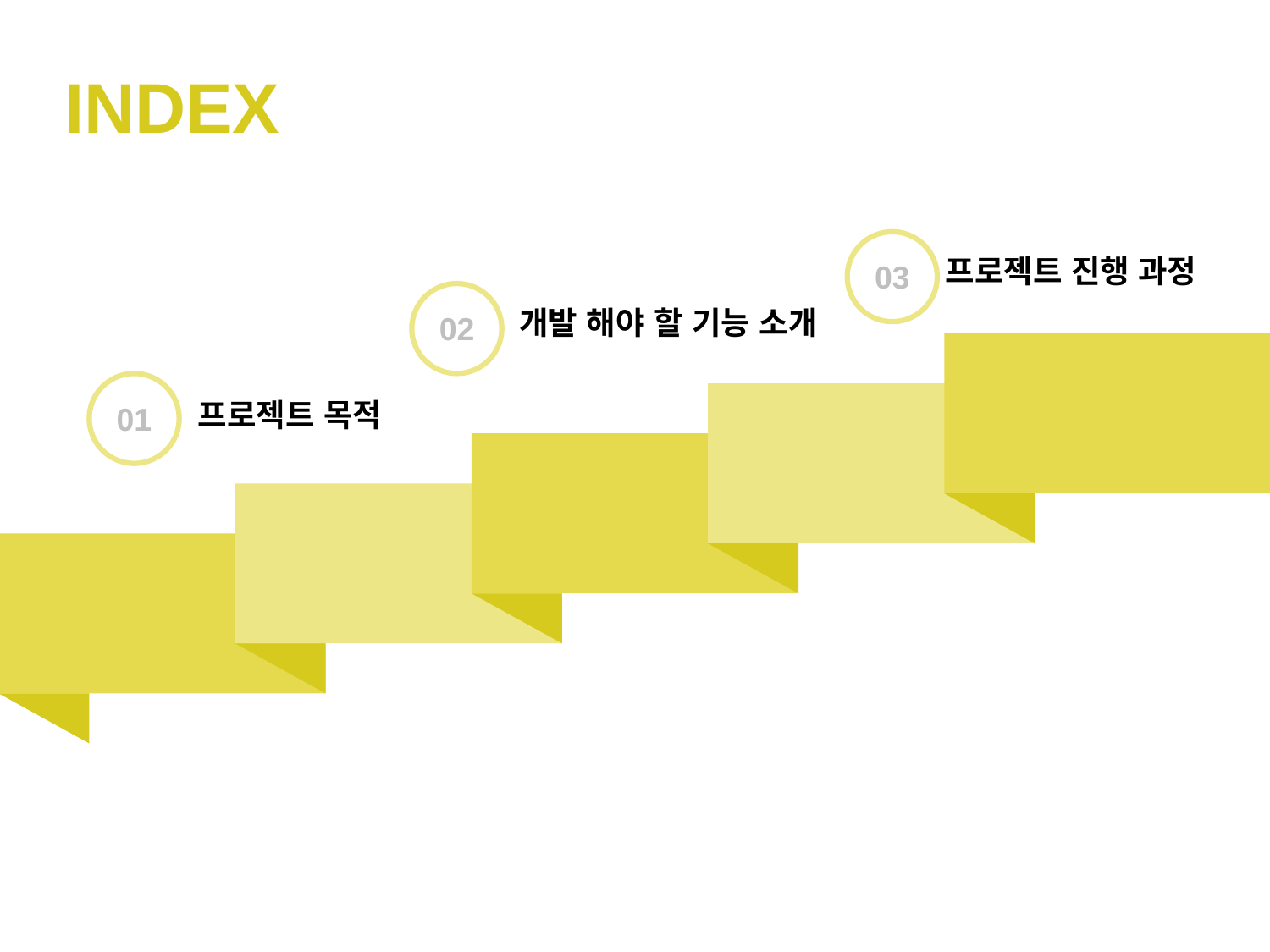

INDEX

03
프로젝트 진행 과정

02
개발 해야 할 기능 소개

01

프로젝트 목적